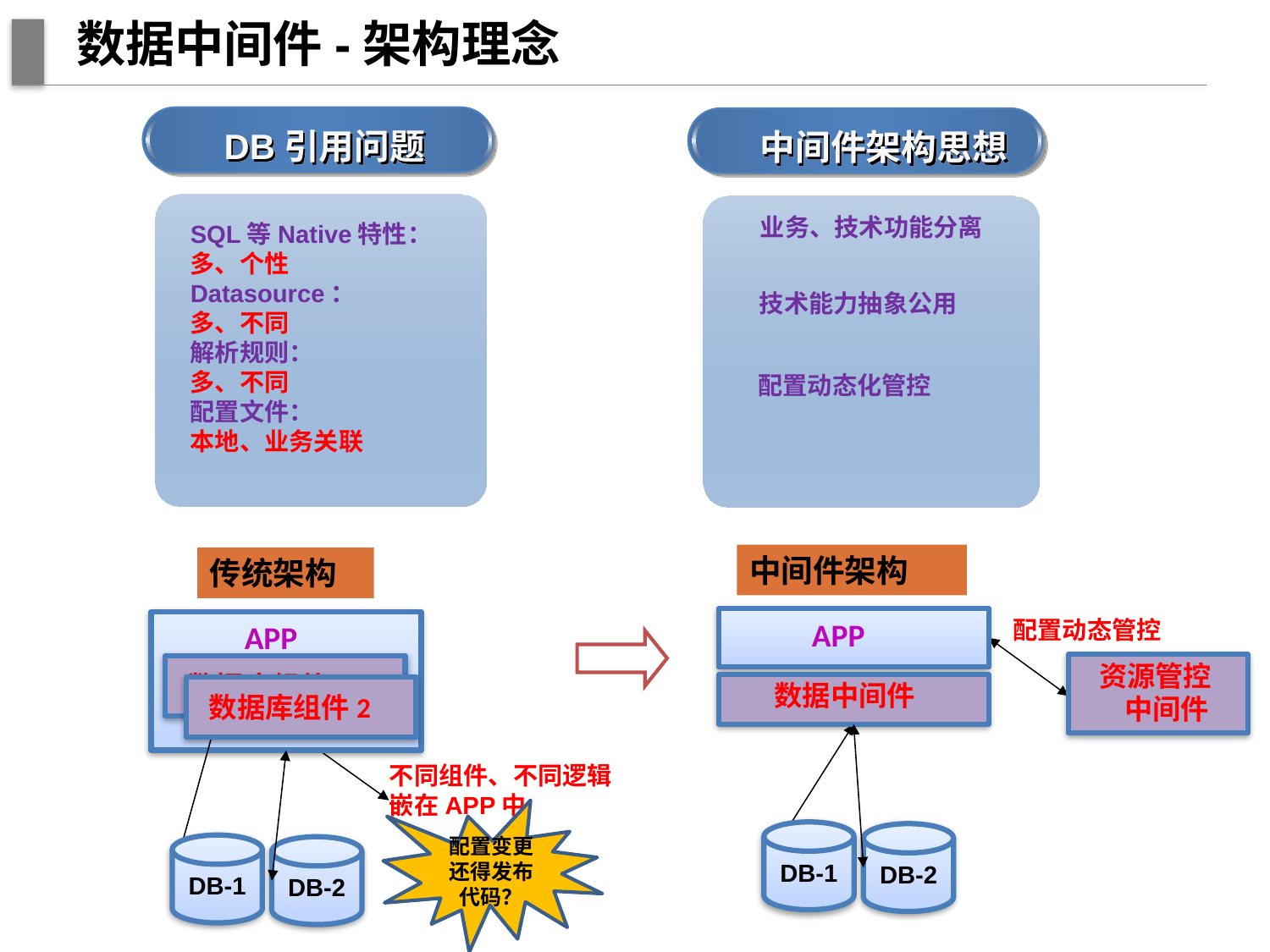

# 数据中间件-架构理念

DB引用问题
中间件架构思想

 业务、技术功能分离
SQL等Native特性：
多、个性
Datasource：
多、不同
解析规则：
多、不同
配置文件：
本地、业务关联

 技术能力抽象公用
 配置动态化管控
中间件架构
配置动态管控
APP

资源管控
   中间件

数据中间件

DB-1
DB-2
传统架构

APP

数据库组件1

数据库组件2

不同组件、不同逻辑
嵌在APP中
配置变更还得发布代码？
DB-1
DB-2